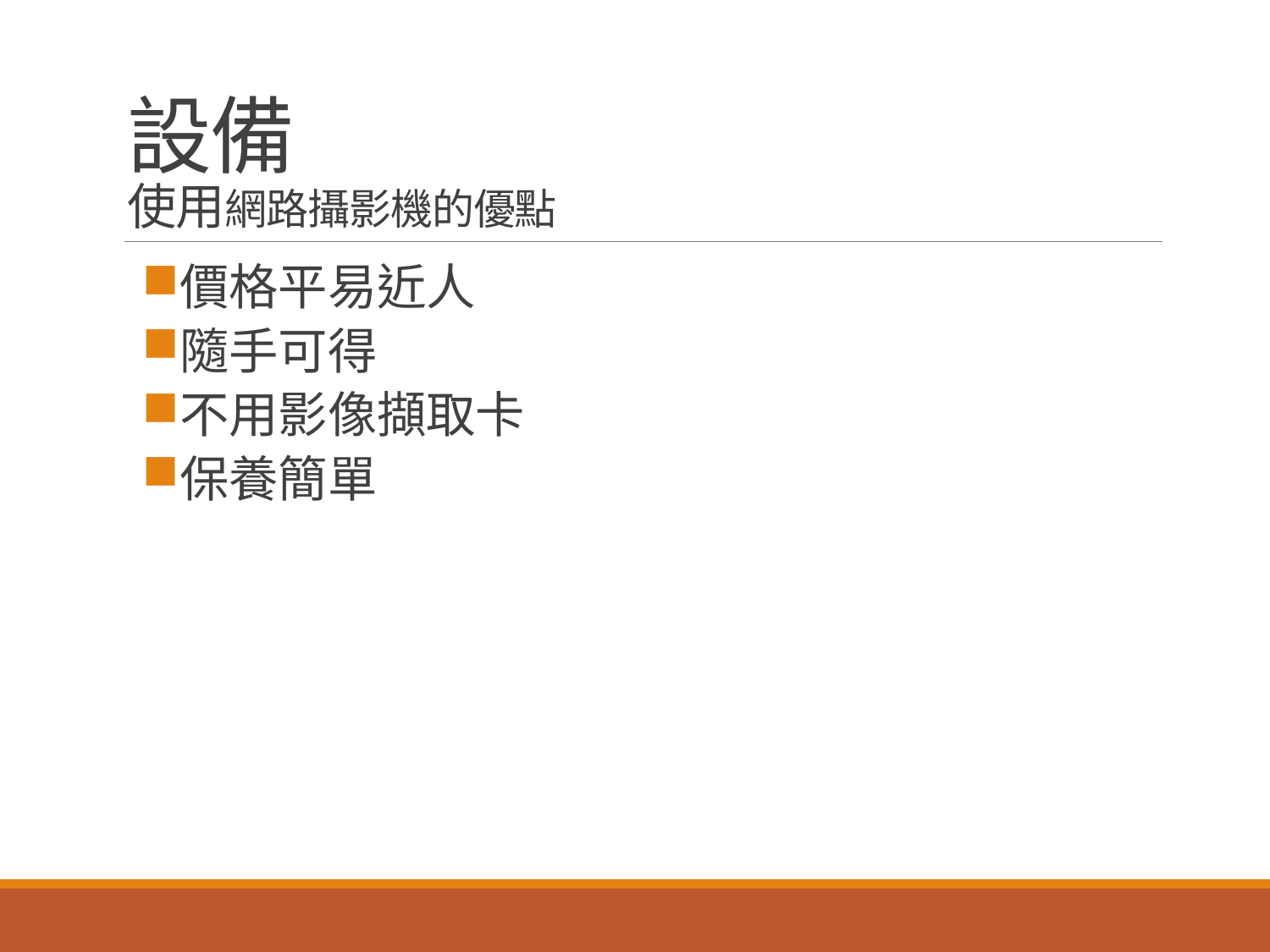

# 設備 使用網路攝影機的優點
價格平易近人
隨手可得
不用影像擷取卡
保養簡單